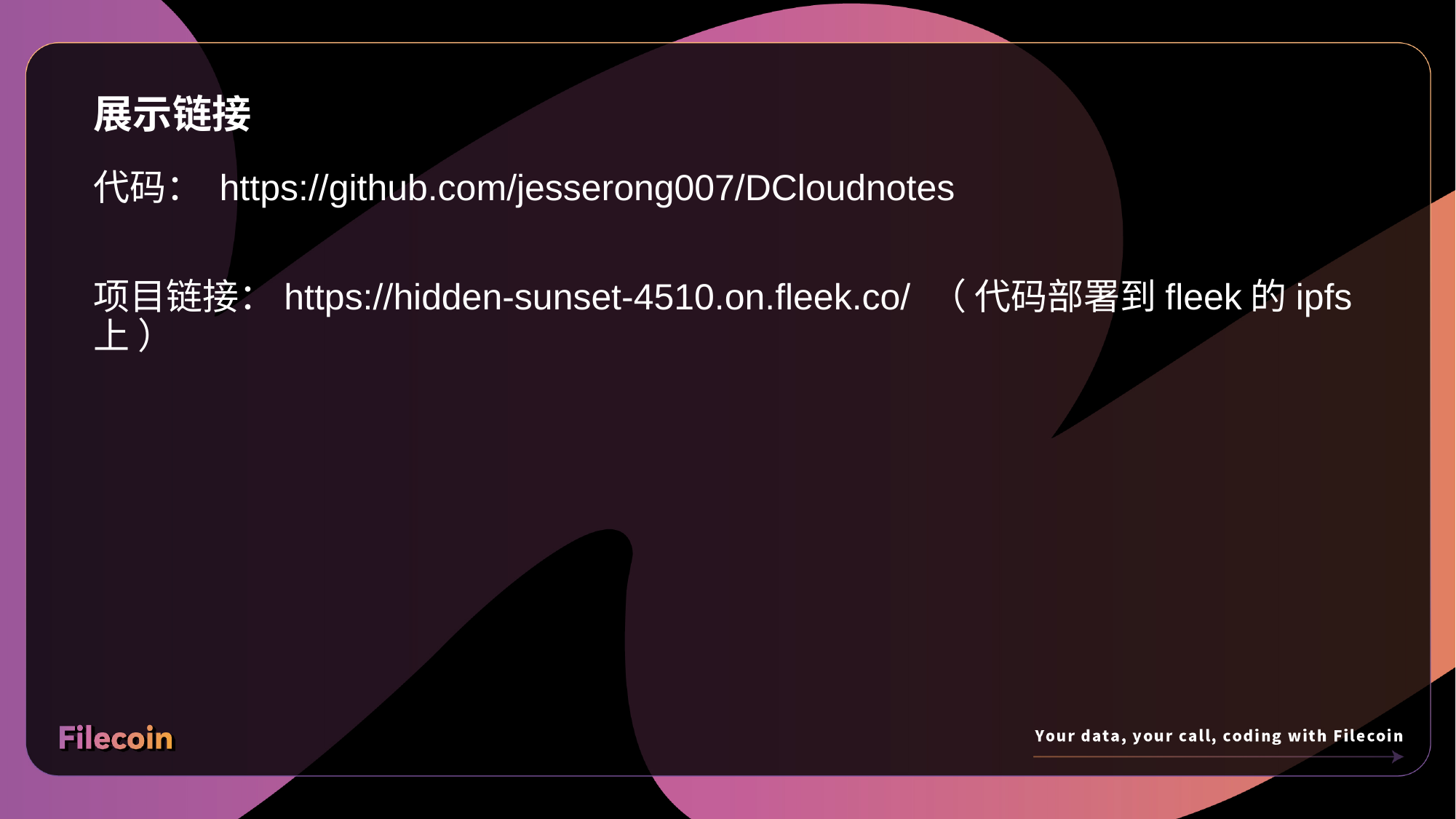

# 展示链接
代码： https://github.com/jesserong007/DCloudnotes

项目链接：https://hidden-sunset-4510.on.fleek.co/ （ 代码部署到fleek的ipfs上 ）